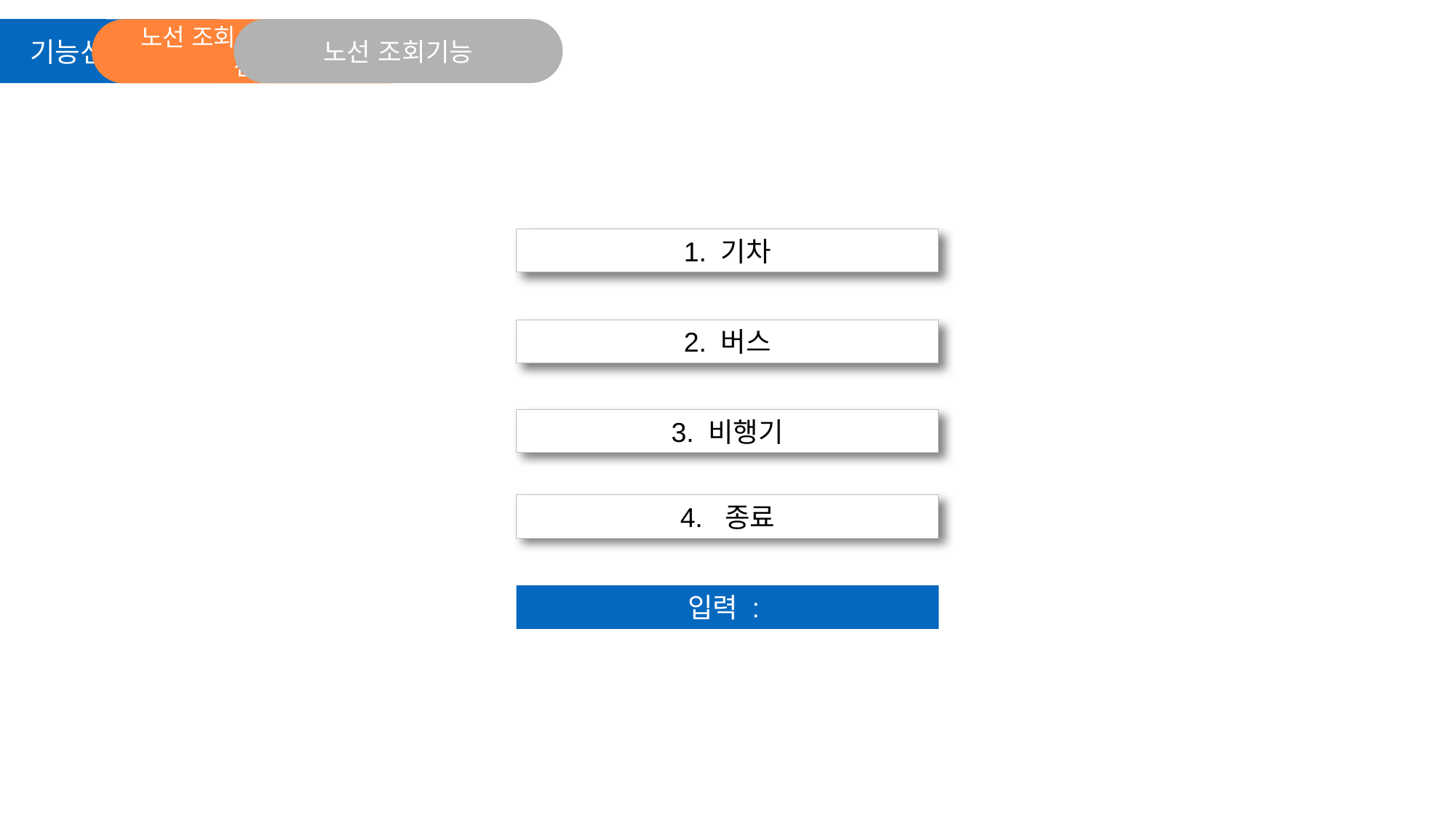

노선 조회기능
기능선택화면
노선 조회/유실물 조회
선택
1. 기차
2. 버스
3. 비행기
4.  종료
입력 :